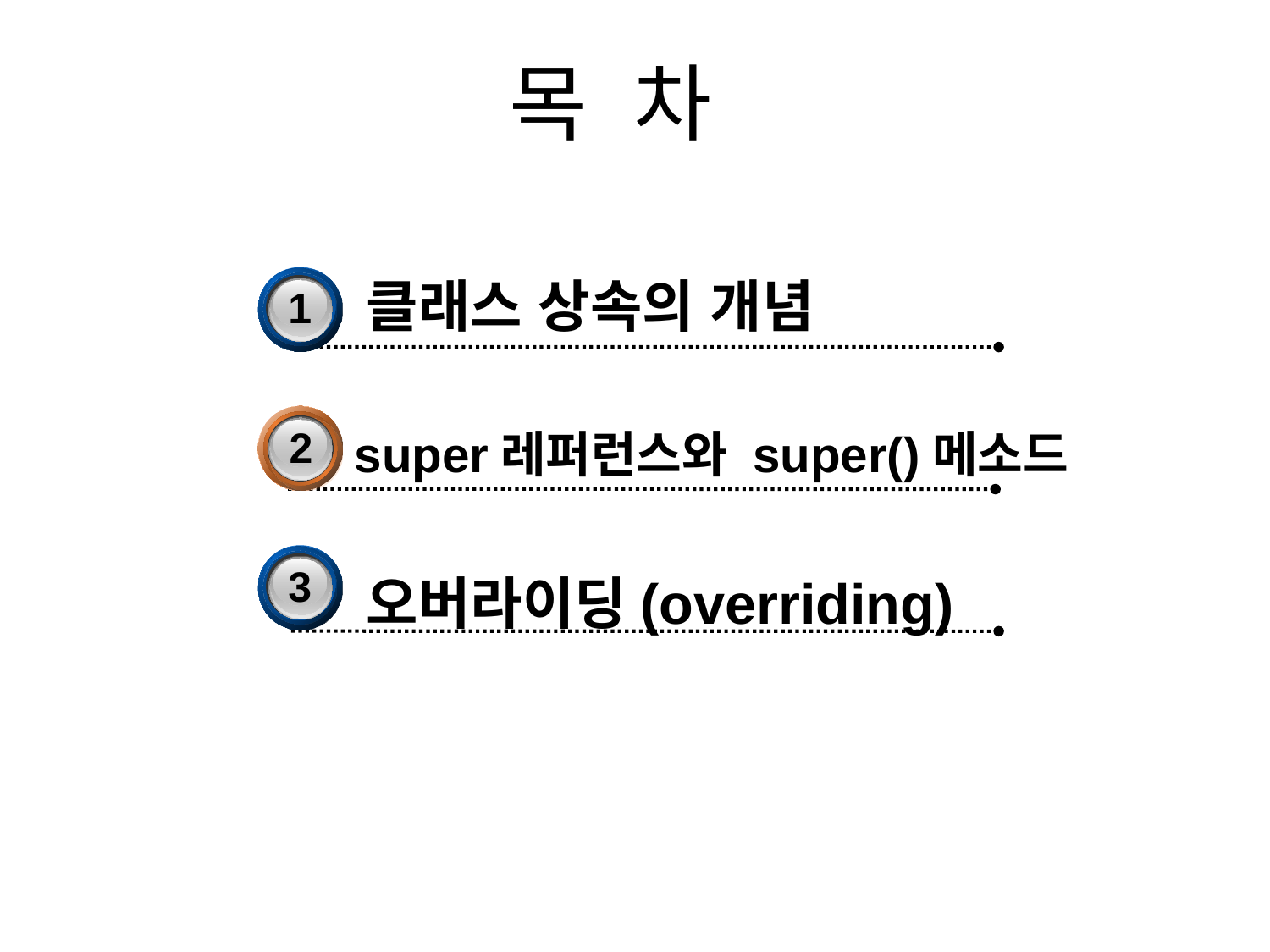

# 목  차
클래스 상속의 개념

3

1

2
 super레퍼런스와 super()메소드

3

3
오버라이딩(overriding)